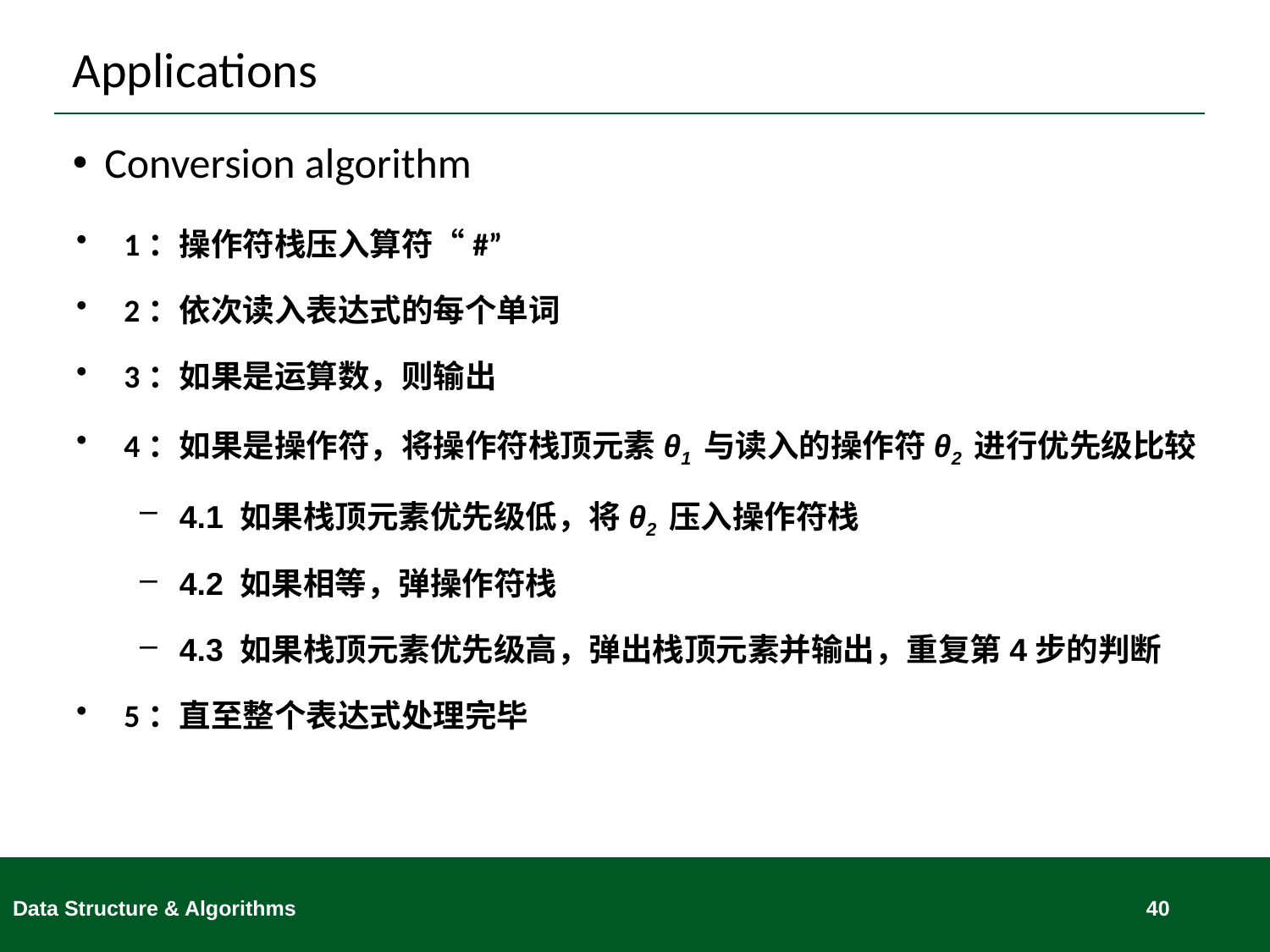

# Applications
Conversion algorithm
1：操作符栈压入算符“#”
2：依次读入表达式的每个单词
3：如果是运算数，则输出
4：如果是操作符，将操作符栈顶元素θ1 与读入的操作符θ2 进行优先级比较
4.1 如果栈顶元素优先级低，将θ2 压入操作符栈
4.2 如果相等，弹操作符栈
4.3 如果栈顶元素优先级高，弹出栈顶元素并输出，重复第4步的判断
5：直至整个表达式处理完毕
Data Structure & Algorithms
40